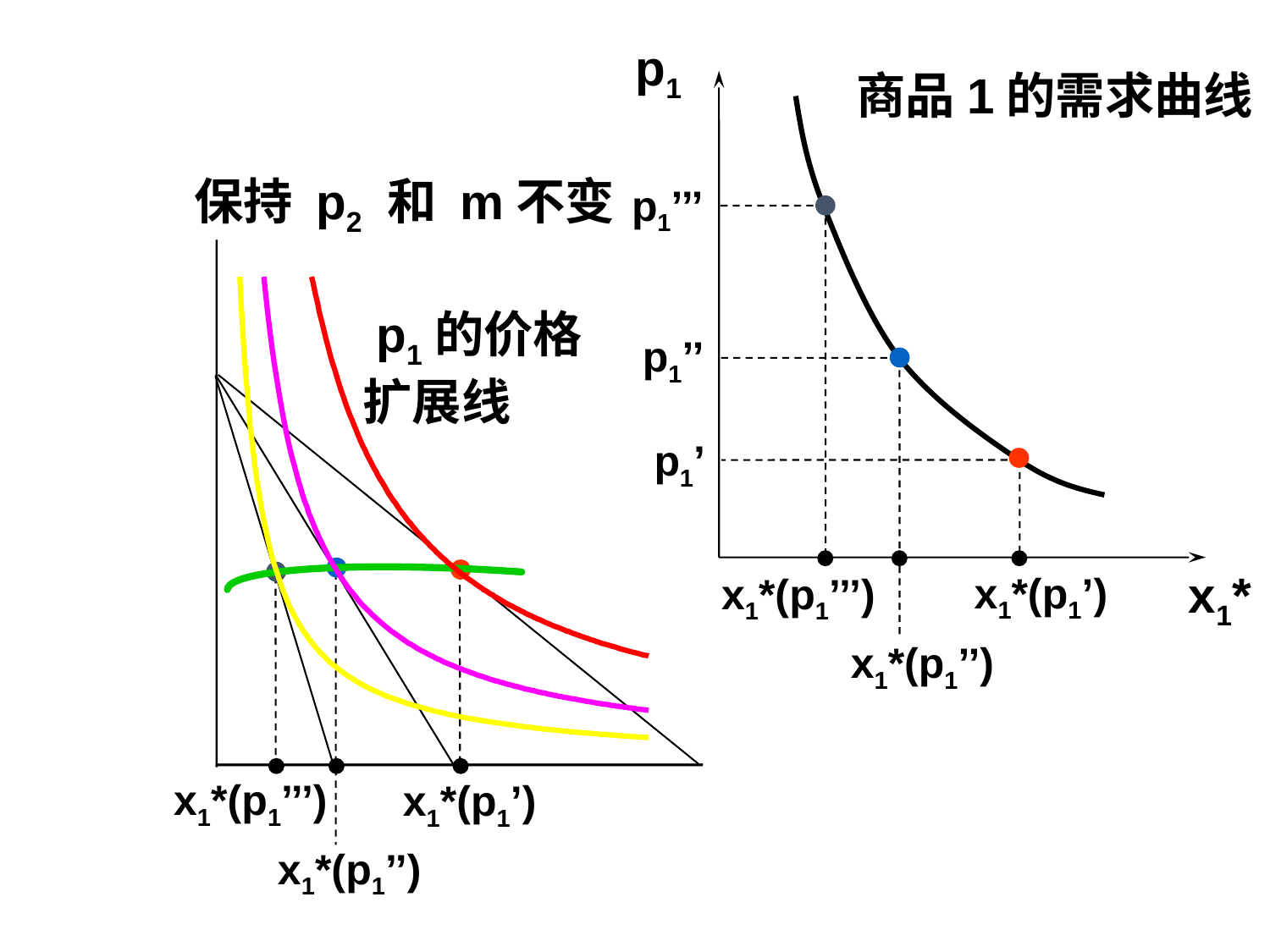

p1
#
商品1的需求曲线

x
2

x

1
保持 p2 和 m不变
p1’’’

 p1的价格
扩展线
p1’’

p1’

x1*

x1*(p1’)
x1*(p1’’’)

x1*(p1’’)

x1*(p1’’’)
x1*(p1’)
x1*(p1’’)